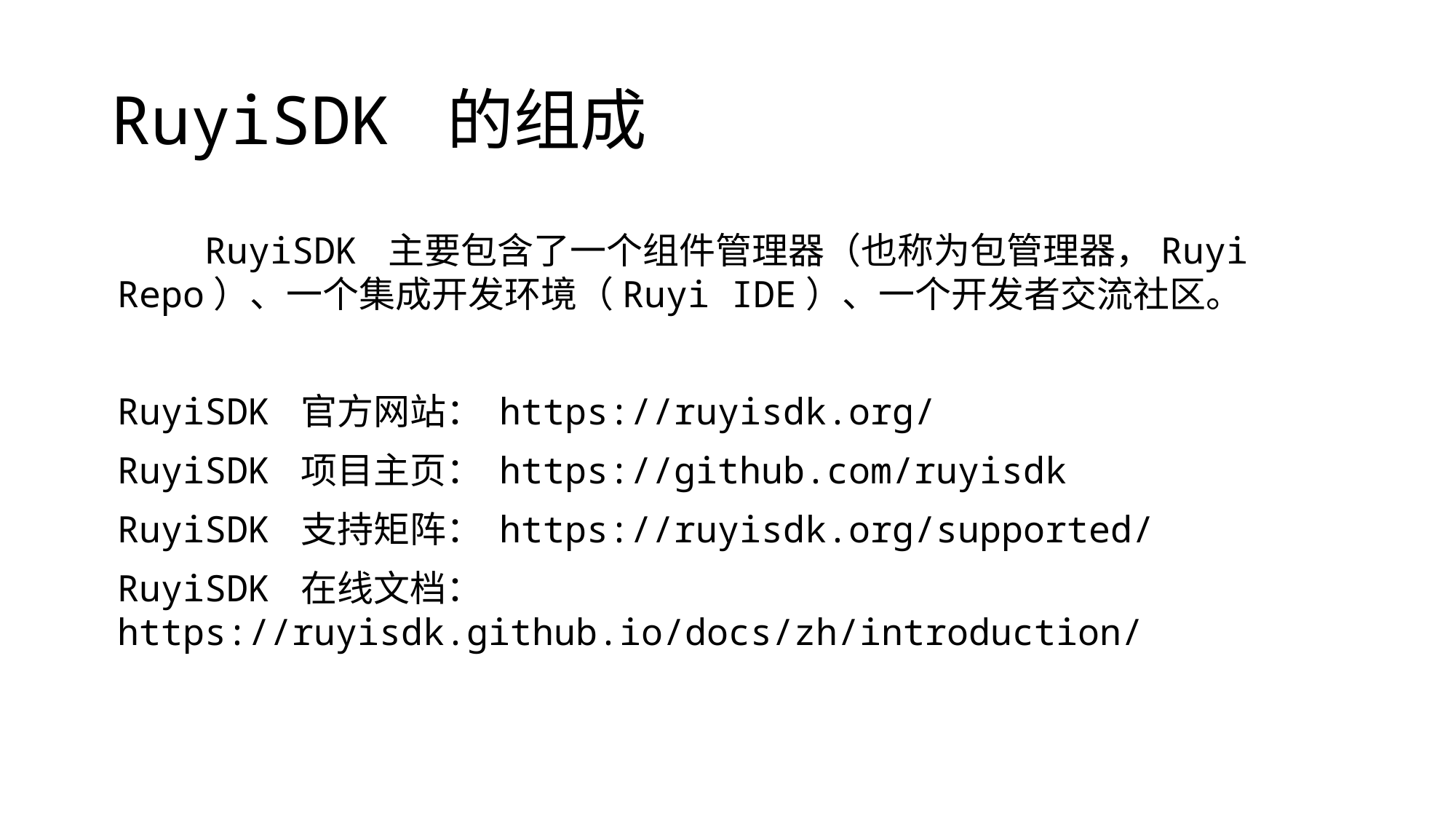

# RuyiSDK 的组成
    RuyiSDK 主要包含了一个组件管理器（也称为包管理器，Ruyi Repo）、一个集成开发环境（Ruyi IDE）、一个开发者交流社区。

RuyiSDK 官方网站： https://ruyisdk.org/
RuyiSDK 项目主页： https://github.com/ruyisdk
RuyiSDK 支持矩阵： https://ruyisdk.org/supported/
RuyiSDK 在线文档： https://ruyisdk.github.io/docs/zh/introduction/